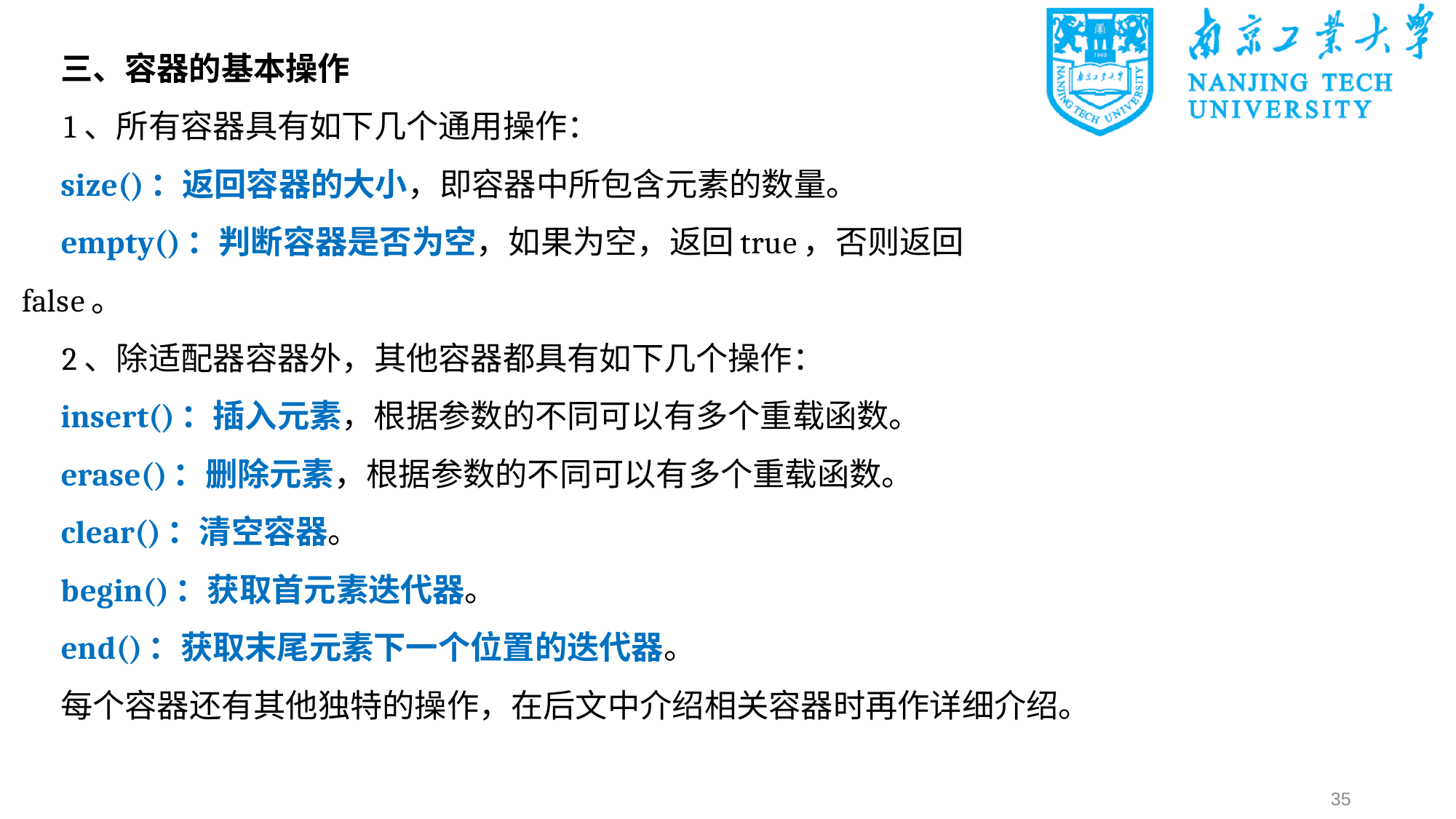

三、容器的基本操作
1、所有容器具有如下几个通用操作：
size()：返回容器的大小，即容器中所包含元素的数量。
empty()：判断容器是否为空，如果为空，返回true，否则返回false。
2、除适配器容器外，其他容器都具有如下几个操作：
insert()：插入元素，根据参数的不同可以有多个重载函数。
erase()：删除元素，根据参数的不同可以有多个重载函数。
clear()：清空容器。
begin()：获取首元素迭代器。
end()：获取末尾元素下一个位置的迭代器。
每个容器还有其他独特的操作，在后文中介绍相关容器时再作详细介绍。
35